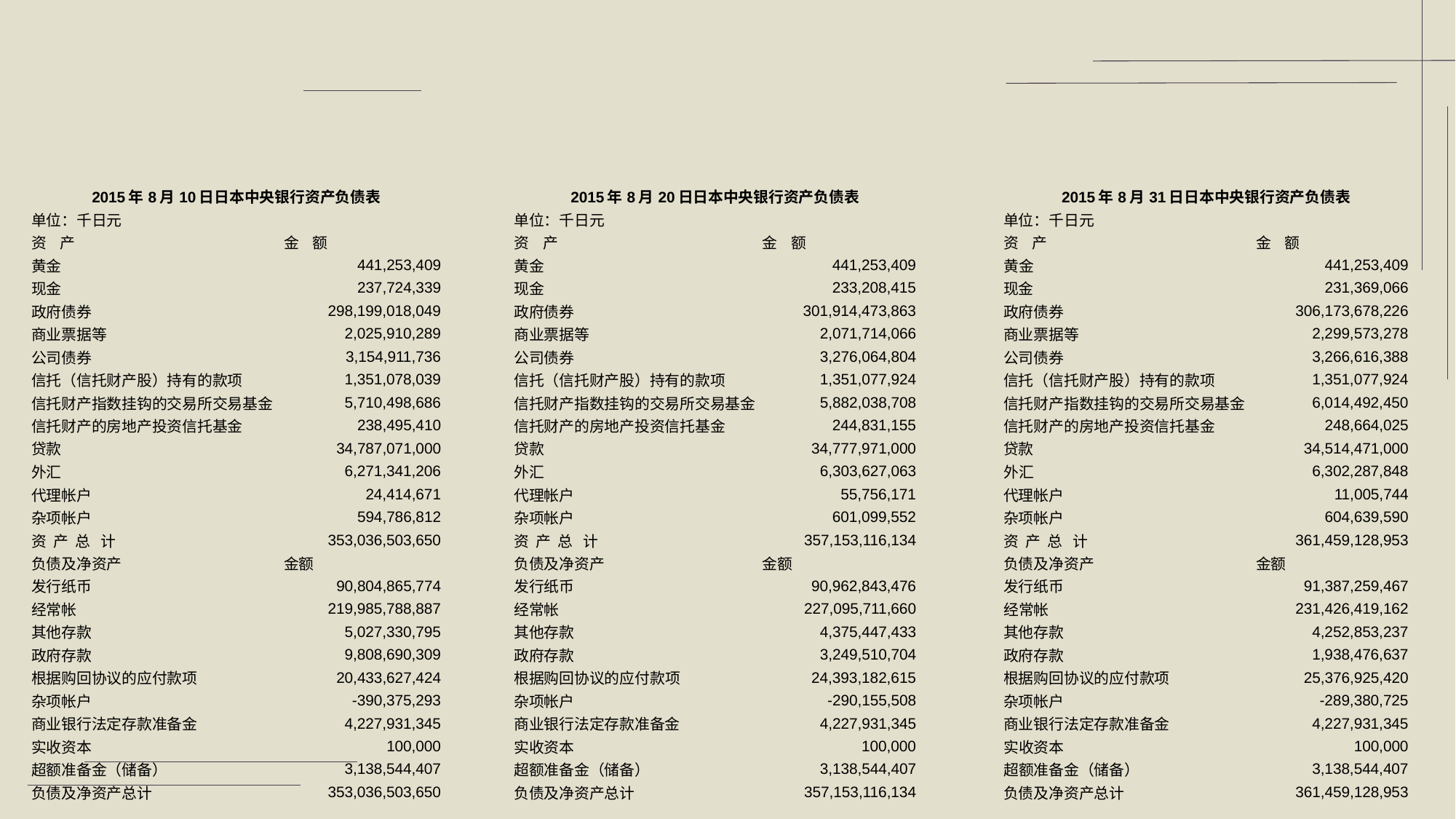

| 2015年8月10日日本中央银行资产负债表 |  |
| --- | --- |
| 单位：千日元 |  |
| 资 产 | 金 额 |
| 黄金 | 441,253,409 |
| 现金 | 237,724,339 |
| 政府债券 | 298,199,018,049 |
| 商业票据等 | 2,025,910,289 |
| 公司债券 | 3,154,911,736 |
| 信托（信托财产股）持有的款项 | 1,351,078,039 |
| 信托财产指数挂钩的交易所交易基金 | 5,710,498,686 |
| 信托财产的房地产投资信托基金 | 238,495,410 |
| 贷款 | 34,787,071,000 |
| 外汇 | 6,271,341,206 |
| 代理帐户 | 24,414,671 |
| 杂项帐户 | 594,786,812 |
| 资 产 总 计 | 353,036,503,650 |
| 负债及净资产 | 金额 |
| 发行纸币 | 90,804,865,774 |
| 经常帐 | 219,985,788,887 |
| 其他存款 | 5,027,330,795 |
| 政府存款 | 9,808,690,309 |
| 根据购回协议的应付款项 | 20,433,627,424 |
| 杂项帐户 | -390,375,293 |
| 商业银行法定存款准备金 | 4,227,931,345 |
| 实收资本 | 100,000 |
| 超额准备金（储备） | 3,138,544,407 |
| 负债及净资产总计 | 353,036,503,650 |
| 2015年8月20日日本中央银行资产负债表 |  |
| --- | --- |
| 单位：千日元 |  |
| 资 产 | 金 额 |
| 黄金 | 441,253,409 |
| 现金 | 233,208,415 |
| 政府债券 | 301,914,473,863 |
| 商业票据等 | 2,071,714,066 |
| 公司债券 | 3,276,064,804 |
| 信托（信托财产股）持有的款项 | 1,351,077,924 |
| 信托财产指数挂钩的交易所交易基金 | 5,882,038,708 |
| 信托财产的房地产投资信托基金 | 244,831,155 |
| 贷款 | 34,777,971,000 |
| 外汇 | 6,303,627,063 |
| 代理帐户 | 55,756,171 |
| 杂项帐户 | 601,099,552 |
| 资 产 总 计 | 357,153,116,134 |
| 负债及净资产 | 金额 |
| 发行纸币 | 90,962,843,476 |
| 经常帐 | 227,095,711,660 |
| 其他存款 | 4,375,447,433 |
| 政府存款 | 3,249,510,704 |
| 根据购回协议的应付款项 | 24,393,182,615 |
| 杂项帐户 | -290,155,508 |
| 商业银行法定存款准备金 | 4,227,931,345 |
| 实收资本 | 100,000 |
| 超额准备金（储备） | 3,138,544,407 |
| 负债及净资产总计 | 357,153,116,134 |
| 2015年8月31日日本中央银行资产负债表 |  |
| --- | --- |
| 单位：千日元 |  |
| 资 产 | 金 额 |
| 黄金 | 441,253,409 |
| 现金 | 231,369,066 |
| 政府债券 | 306,173,678,226 |
| 商业票据等 | 2,299,573,278 |
| 公司债券 | 3,266,616,388 |
| 信托（信托财产股）持有的款项 | 1,351,077,924 |
| 信托财产指数挂钩的交易所交易基金 | 6,014,492,450 |
| 信托财产的房地产投资信托基金 | 248,664,025 |
| 贷款 | 34,514,471,000 |
| 外汇 | 6,302,287,848 |
| 代理帐户 | 11,005,744 |
| 杂项帐户 | 604,639,590 |
| 资 产 总 计 | 361,459,128,953 |
| 负债及净资产 | 金额 |
| 发行纸币 | 91,387,259,467 |
| 经常帐 | 231,426,419,162 |
| 其他存款 | 4,252,853,237 |
| 政府存款 | 1,938,476,637 |
| 根据购回协议的应付款项 | 25,376,925,420 |
| 杂项帐户 | -289,380,725 |
| 商业银行法定存款准备金 | 4,227,931,345 |
| 实收资本 | 100,000 |
| 超额准备金（储备） | 3,138,544,407 |
| 负债及净资产总计 | 361,459,128,953 |